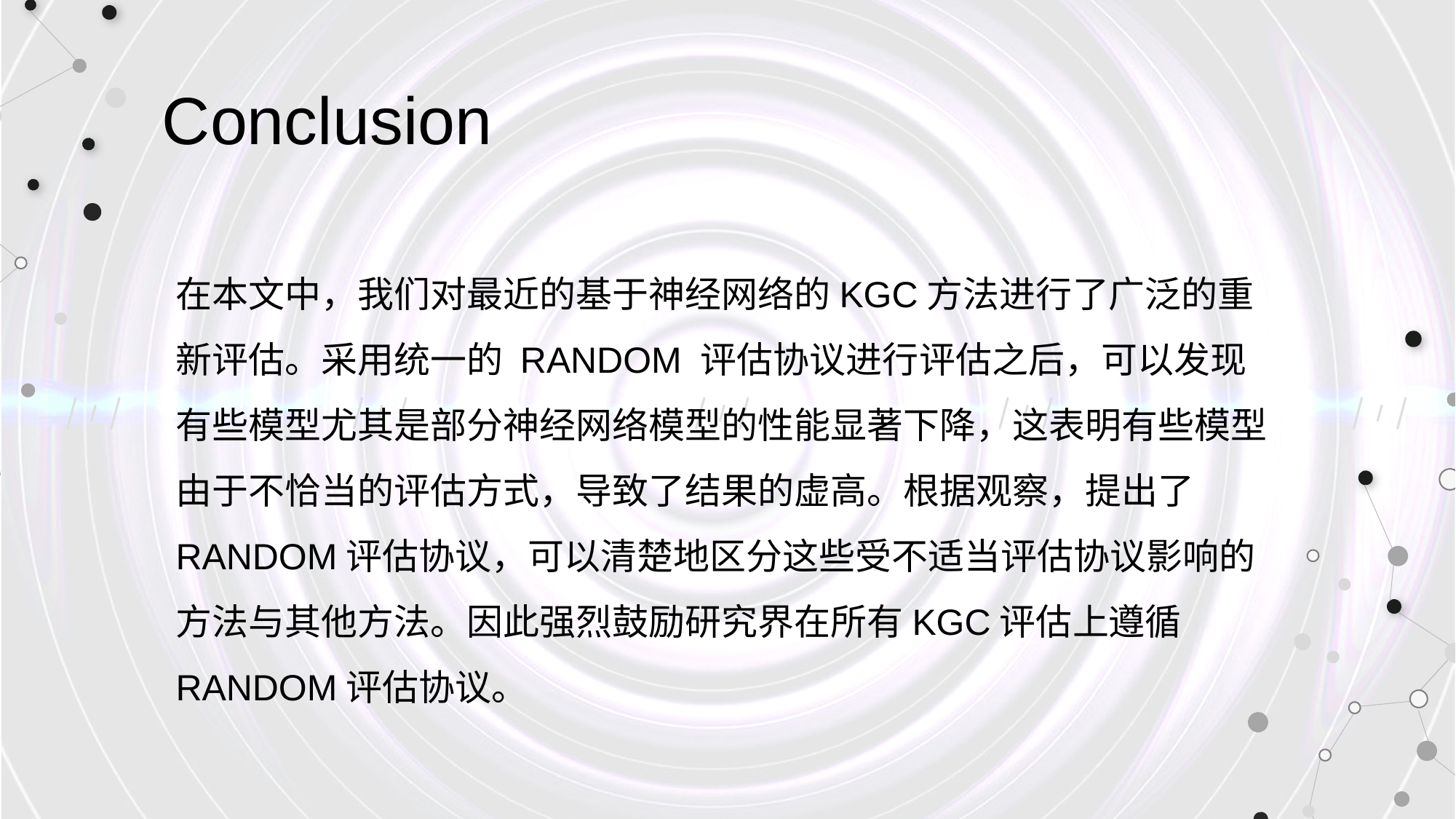

Conclusion

在本文中，我们对最近的基于神经网络的KGC方法进行了广泛的重新评估。采用统一的 RANDOM 评估协议进行评估之后，可以发现有些模型尤其是部分神经网络模型的性能显著下降，这表明有些模型由于不恰当的评估方式，导致了结果的虚高。根据观察，提出了RANDOM评估协议，可以清楚地区分这些受不适当评估协议影响的方法与其他方法。因此强烈鼓励研究界在所有KGC评估上遵循RANDOM评估协议。